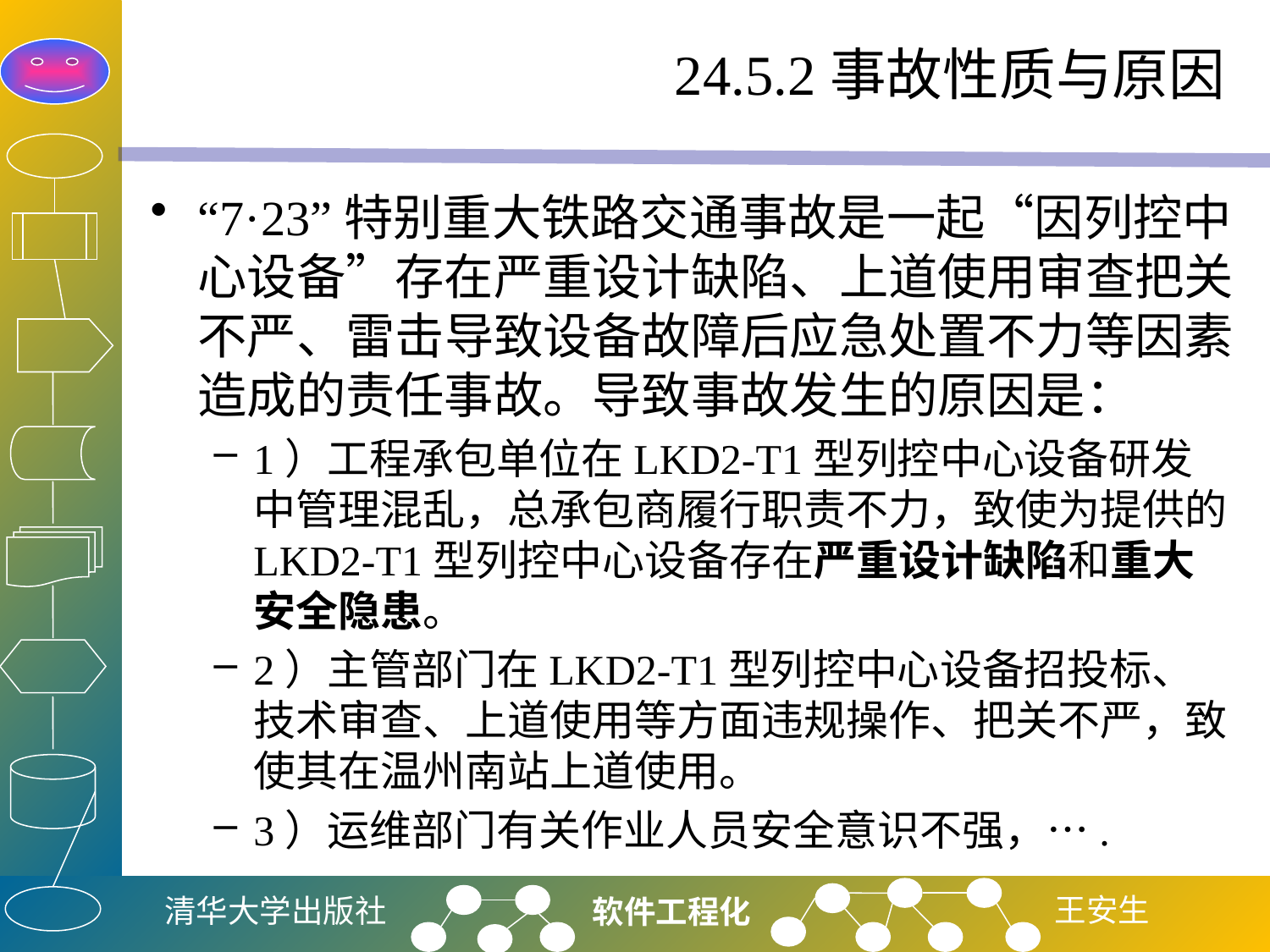

# 24.5.2事故性质与原因
“7·23”特别重大铁路交通事故是一起“因列控中心设备”存在严重设计缺陷、上道使用审查把关不严、雷击导致设备故障后应急处置不力等因素造成的责任事故。导致事故发生的原因是：
1）工程承包单位在LKD2-T1型列控中心设备研发中管理混乱，总承包商履行职责不力，致使为提供的LKD2-T1型列控中心设备存在严重设计缺陷和重大安全隐患。
2）主管部门在LKD2-T1型列控中心设备招投标、技术审查、上道使用等方面违规操作、把关不严，致使其在温州南站上道使用。
3）运维部门有关作业人员安全意识不强，….